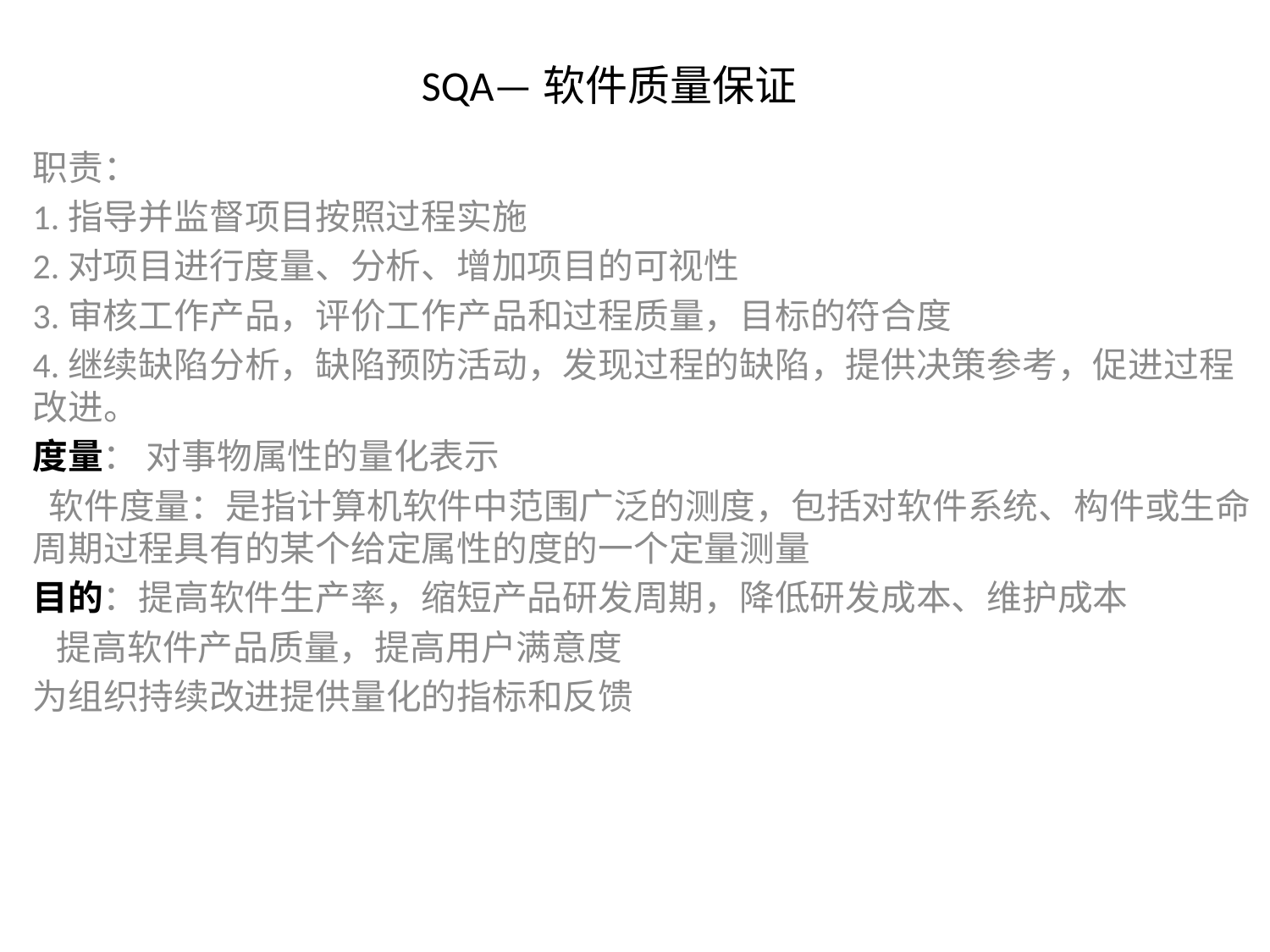

# SQA—软件质量保证
职责：
1.指导并监督项目按照过程实施
2.对项目进行度量、分析、增加项目的可视性
3.审核工作产品，评价工作产品和过程质量，目标的符合度
4.继续缺陷分析，缺陷预防活动，发现过程的缺陷，提供决策参考，促进过程改进。
度量： 对事物属性的量化表示
 软件度量：是指计算机软件中范围广泛的测度，包括对软件系统、构件或生命周期过程具有的某个给定属性的度的一个定量测量
目的：提高软件生产率，缩短产品研发周期，降低研发成本、维护成本
  提高软件产品质量，提高用户满意度
为组织持续改进提供量化的指标和反馈